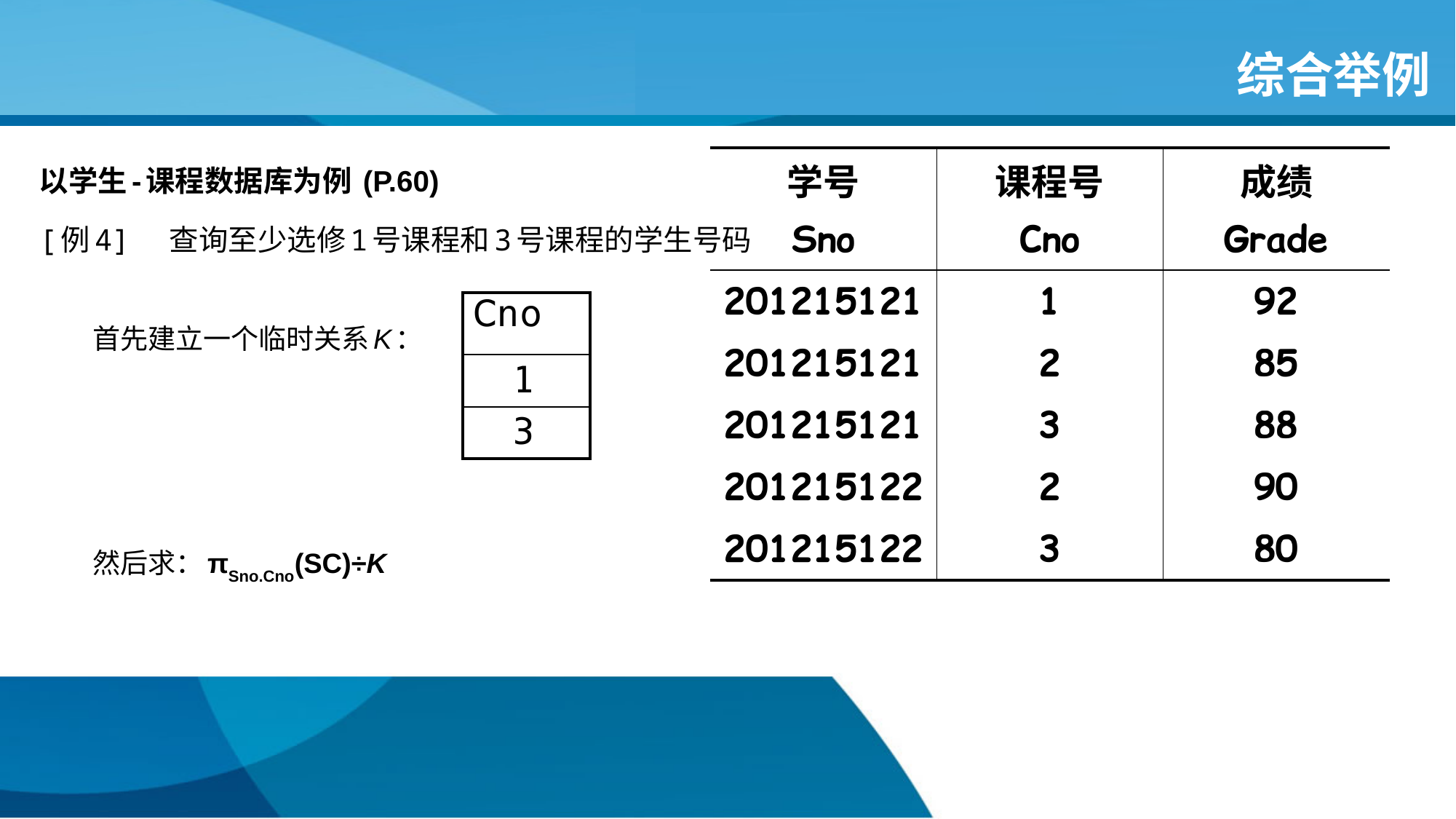

# 综合举例
以学生-课程数据库为例 (P.60)
[例4]  查询至少选修1号课程和3号课程的学生号码

首先建立一个临时关系K：

然后求：πSno.Cno(SC)÷K

| 学号 Sno | 课程号 Cno | 成绩 Grade |
| --- | --- | --- |
| 201215121 | 1 | 92 |
| 201215121 | 2 | 85 |
| 201215121 | 3 | 88 |
| 201215122 | 2 | 90 |
| 201215122 | 3 | 80 |
| Cno |
| --- |
| 1 |
| 3 |